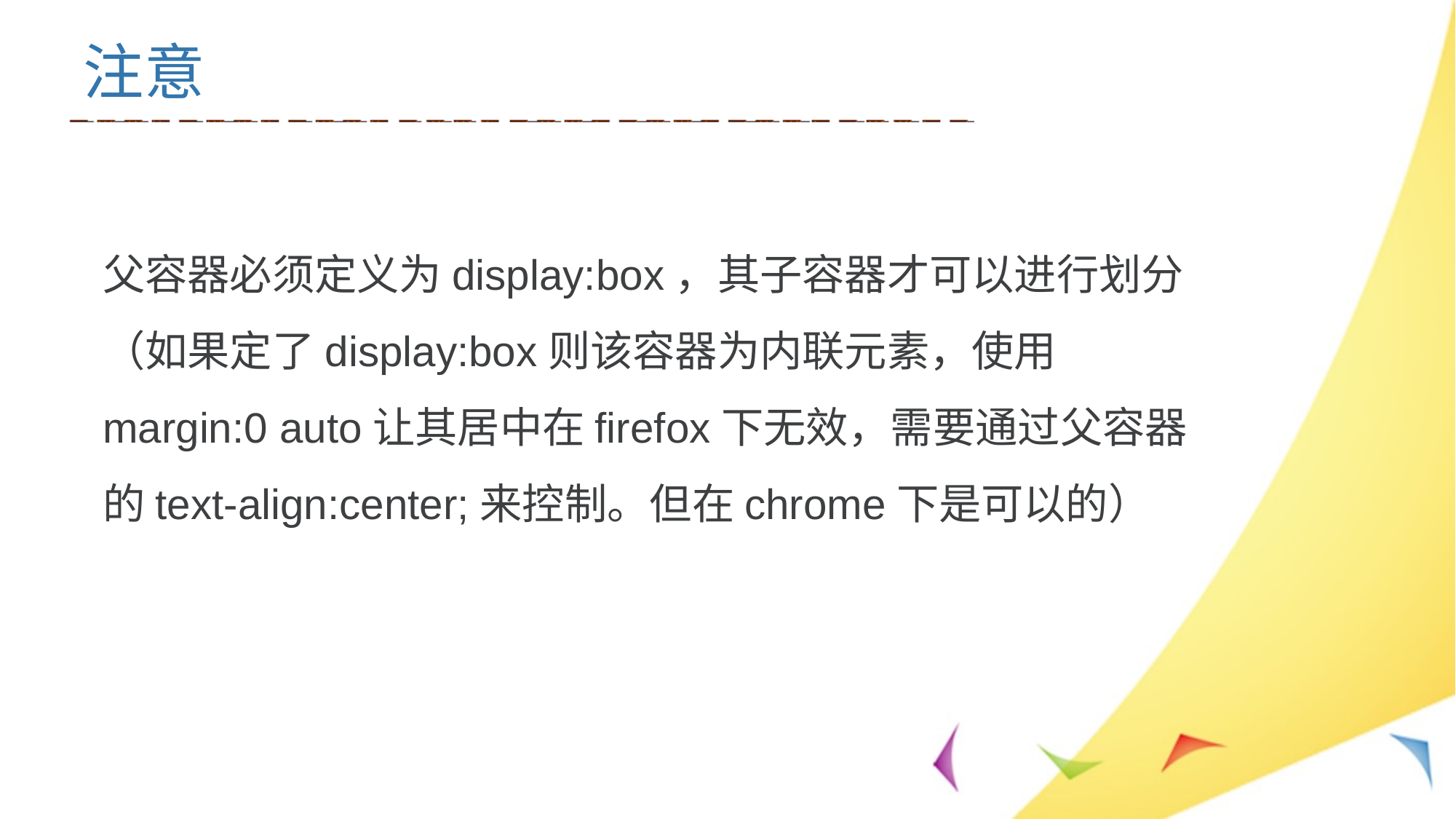

# 注意
父容器必须定义为display:box，其子容器才可以进行划分（如果定了display:box则该容器为内联元素，使用margin:0 auto让其居中在firefox下无效，需要通过父容器的text-align:center;来控制。但在chrome下是可以的）